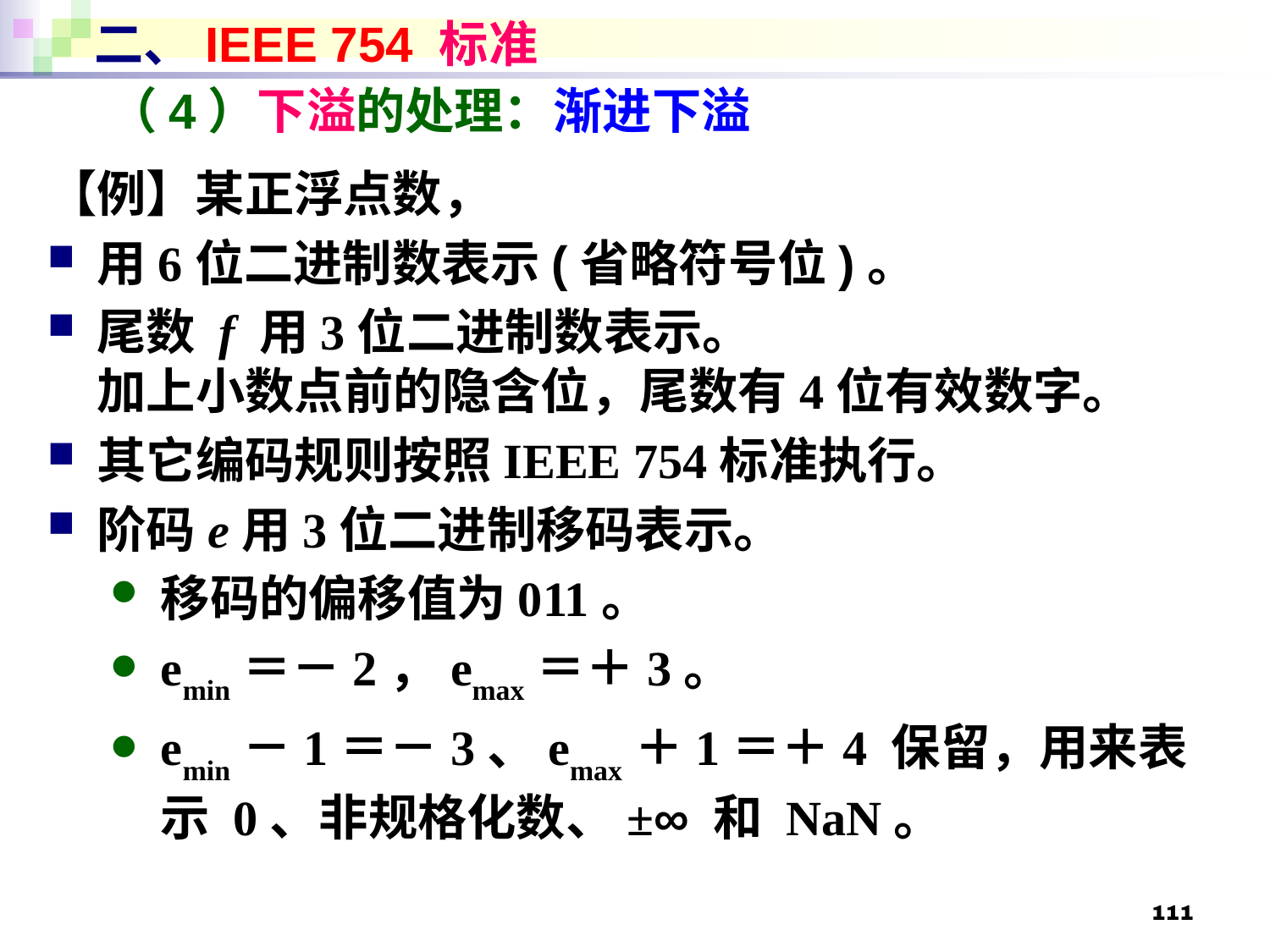

# 二、IEEE 754 标准
（4）下溢的处理：渐进下溢
【例】某正浮点数，
用6位二进制数表示(省略符号位)。
尾数 f 用3位二进制数表示。
加上小数点前的隐含位，尾数有4位有效数字。
其它编码规则按照IEEE 754标准执行。
阶码e用3位二进制移码表示。
移码的偏移值为011。
emin＝－2，emax＝＋3。
emin－1＝－3、emax＋1＝＋4 保留，用来表示 0、非规格化数、±∞ 和 NaN。
111